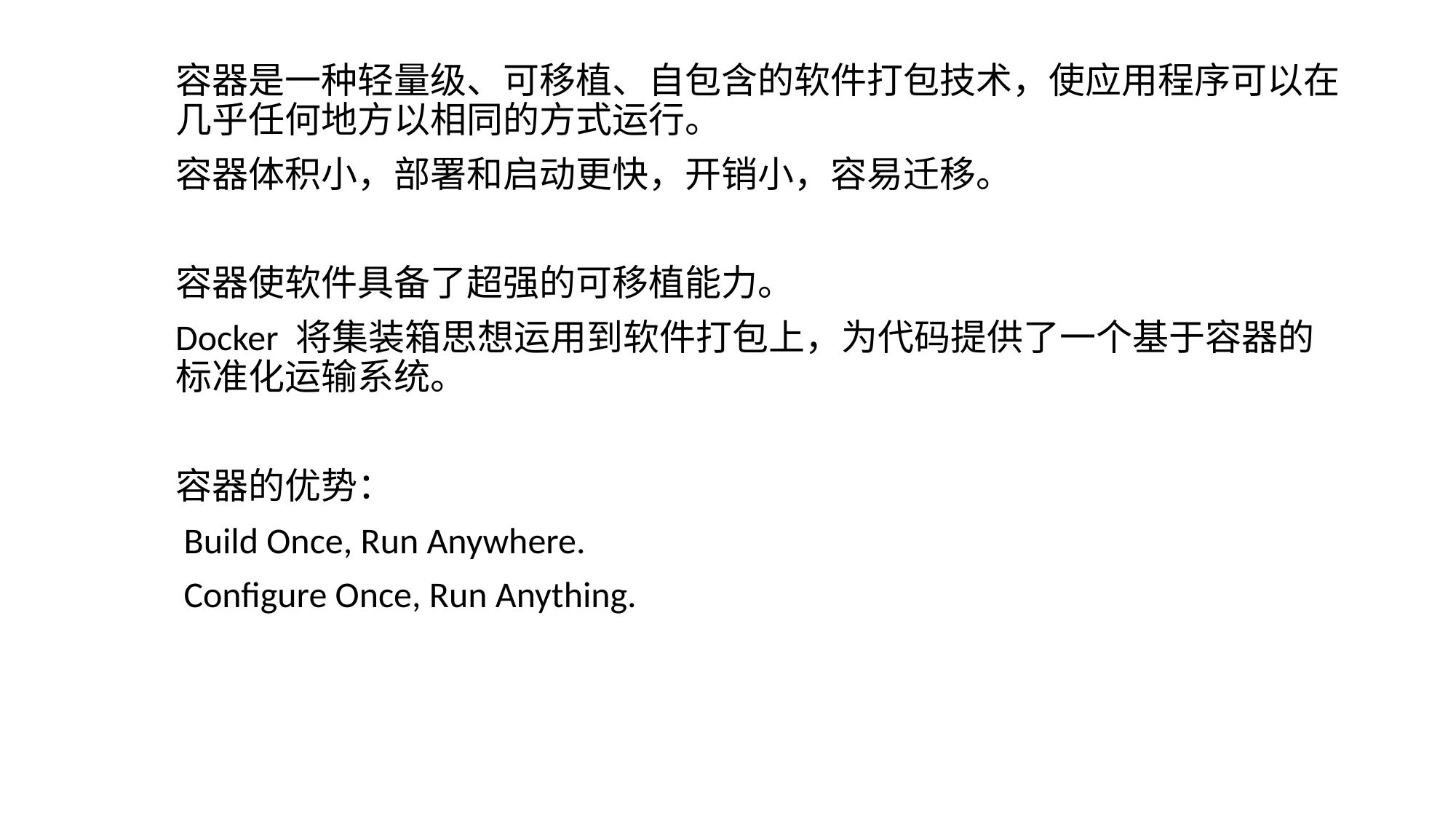

容器是一种轻量级、可移植、自包含的软件打包技术，使应用程序可以在几乎任何地方以相同的方式运行。
容器体积小，部署和启动更快，开销小，容易迁移。

容器使软件具备了超强的可移植能力。
Docker 将集装箱思想运用到软件打包上，为代码提供了一个基于容器的标准化运输系统。

容器的优势：
 Build Once, Run Anywhere.
 Configure Once, Run Anything.